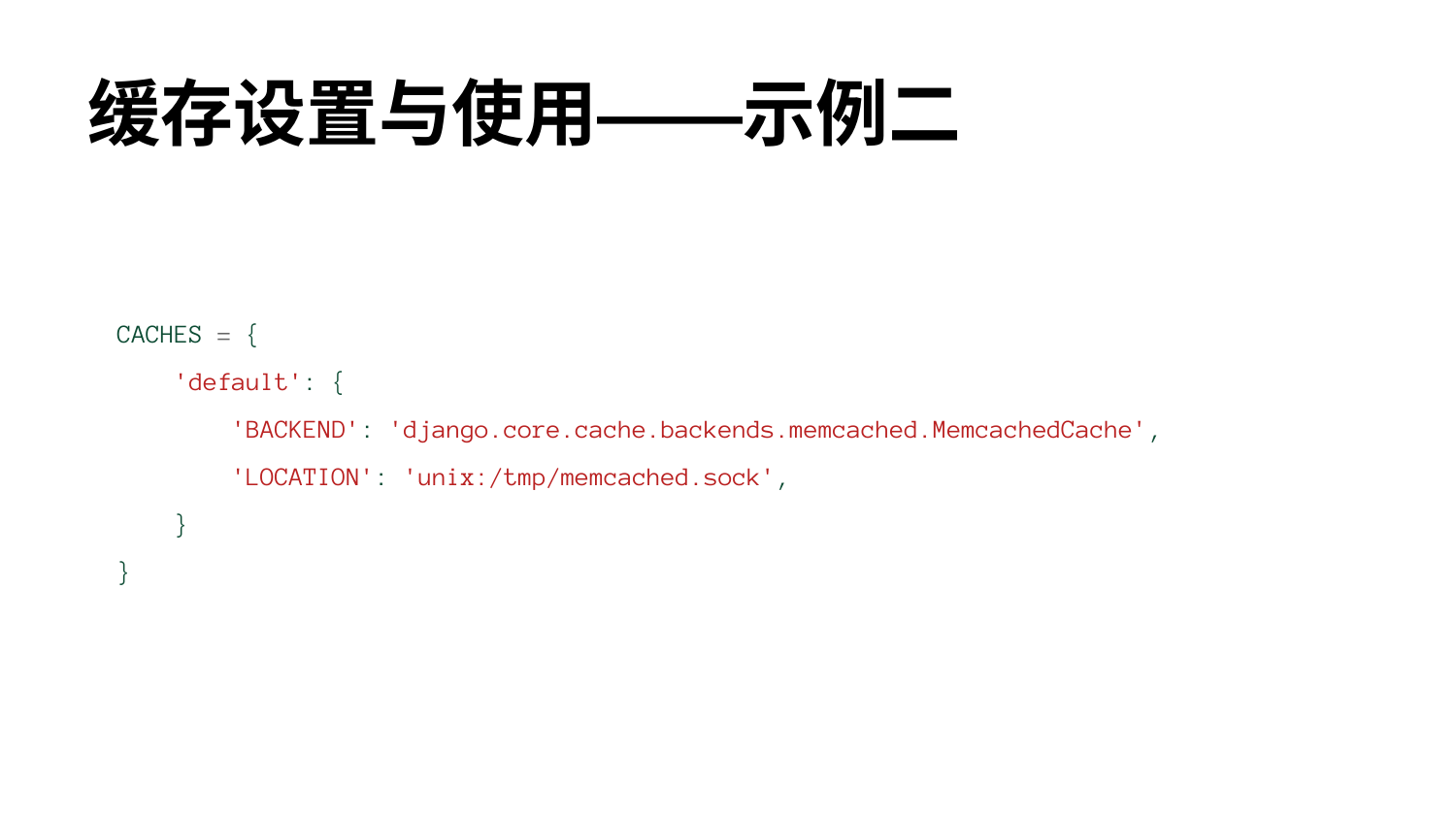

# 缓存设置与使用——示例二
CACHES = {
    'default': {
        'BACKEND': 'django.core.cache.backends.memcached.MemcachedCache',
        'LOCATION': 'unix:/tmp/memcached.sock',
    }
}